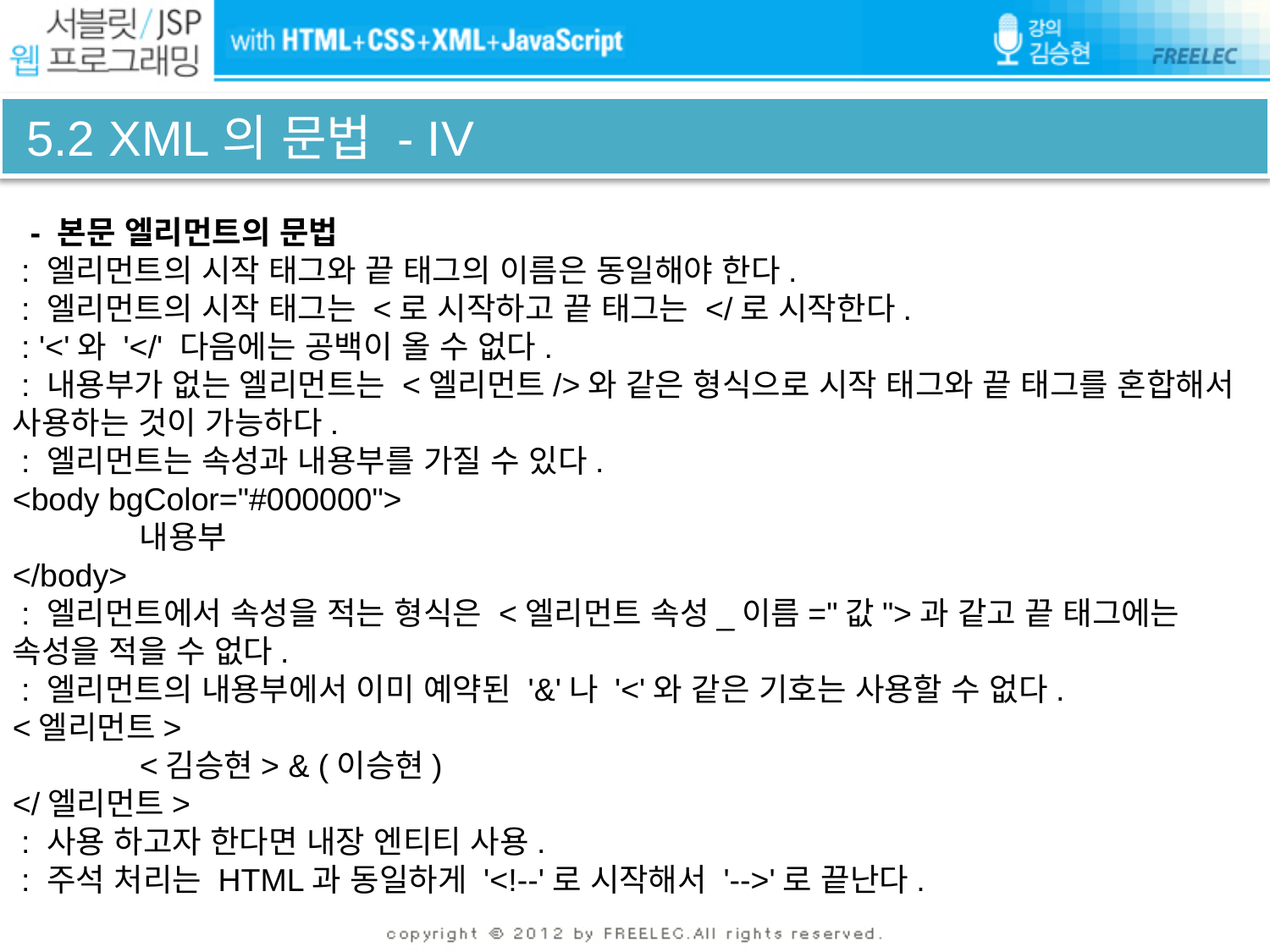

# 5.2 XML의 문법 - IV
  - 본문 엘리먼트의 문법
 : 엘리먼트의 시작 태그와 끝 태그의 이름은 동일해야 한다.
 : 엘리먼트의 시작 태그는 <로 시작하고 끝 태그는 </로 시작한다.
 : '<'와 '</' 다음에는 공백이 올 수 없다.
 : 내용부가 없는 엘리먼트는 <엘리먼트/>와 같은 형식으로 시작 태그와 끝 태그를 혼합해서 사용하는 것이 가능하다.
 : 엘리먼트는 속성과 내용부를 가질 수 있다.
<body bgColor="#000000">
	내용부
</body>
 : 엘리먼트에서 속성을 적는 형식은 <엘리먼트 속성_이름="값">과 같고 끝 태그에는 속성을 적을 수 없다.
 : 엘리먼트의 내용부에서 이미 예약된 '&'나 '<'와 같은 기호는 사용할 수 없다.
<엘리먼트>
	<김승현> & (이승현)
</엘리먼트>
 : 사용 하고자 한다면 내장 엔티티 사용.
 : 주석 처리는 HTML과 동일하게 '<!--'로 시작해서 '-->'로 끝난다.